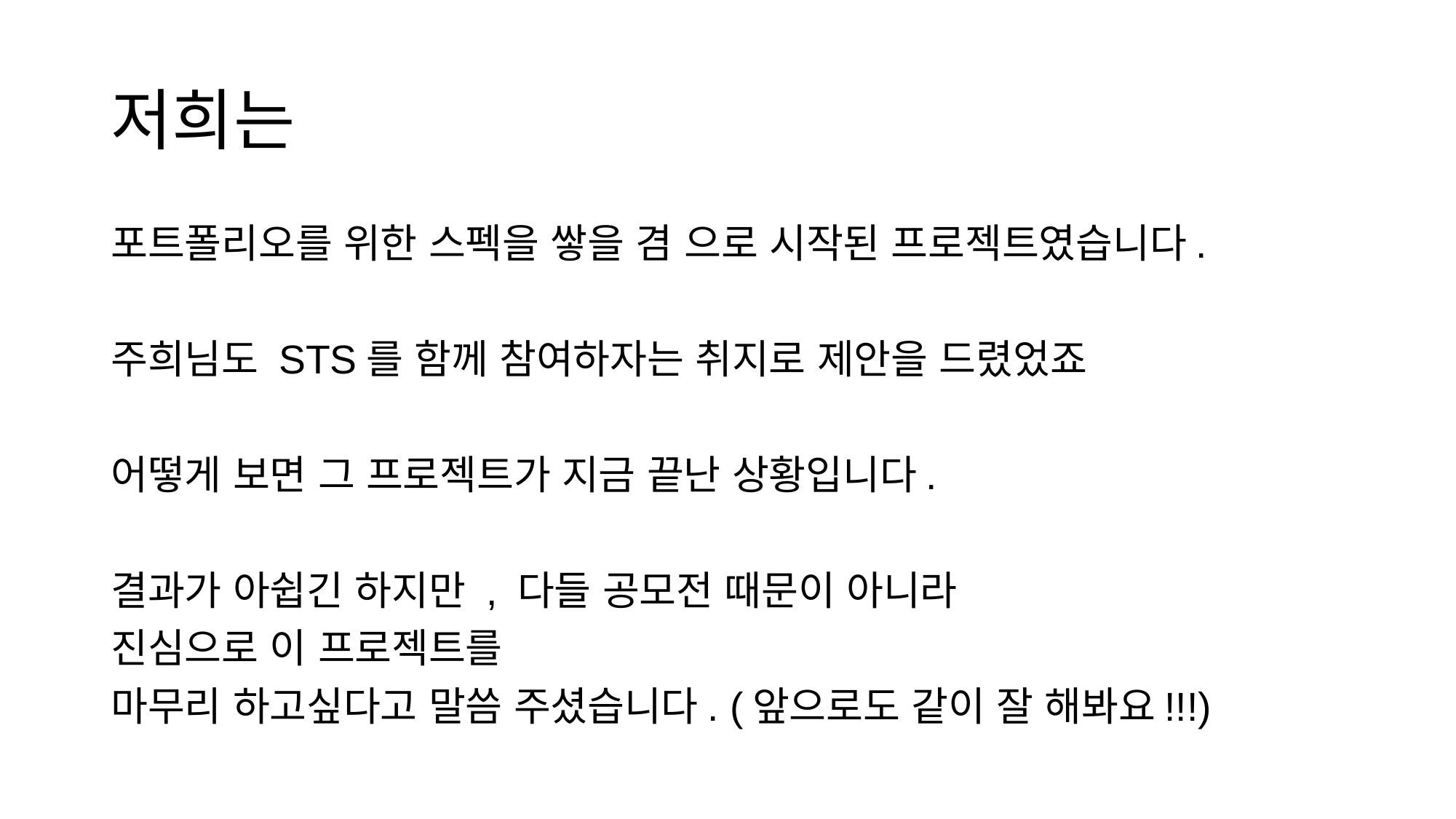

# 저희는
포트폴리오를 위한 스펙을 쌓을 겸 으로 시작된 프로젝트였습니다.

주희님도 STS를 함께 참여하자는 취지로 제안을 드렸었죠

어떻게 보면 그 프로젝트가 지금 끝난 상황입니다.

결과가 아쉽긴 하지만 , 다들 공모전 때문이 아니라
진심으로 이 프로젝트를
마무리 하고싶다고 말씀 주셨습니다. (앞으로도 같이 잘 해봐요!!!)